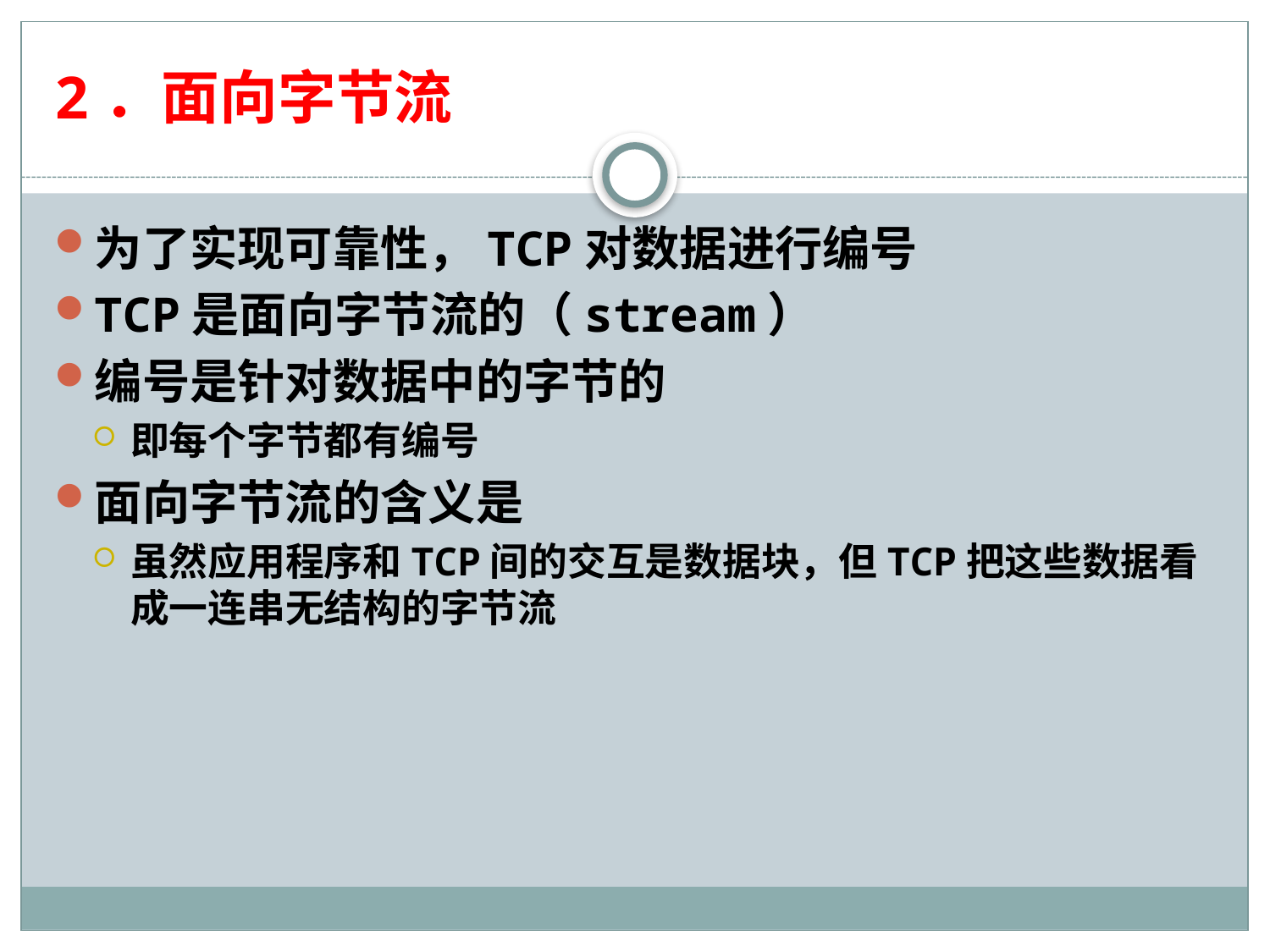

# 2．面向字节流
为了实现可靠性，TCP对数据进行编号
TCP是面向字节流的（stream）
编号是针对数据中的字节的
即每个字节都有编号
面向字节流的含义是
虽然应用程序和TCP间的交互是数据块，但TCP把这些数据看成一连串无结构的字节流